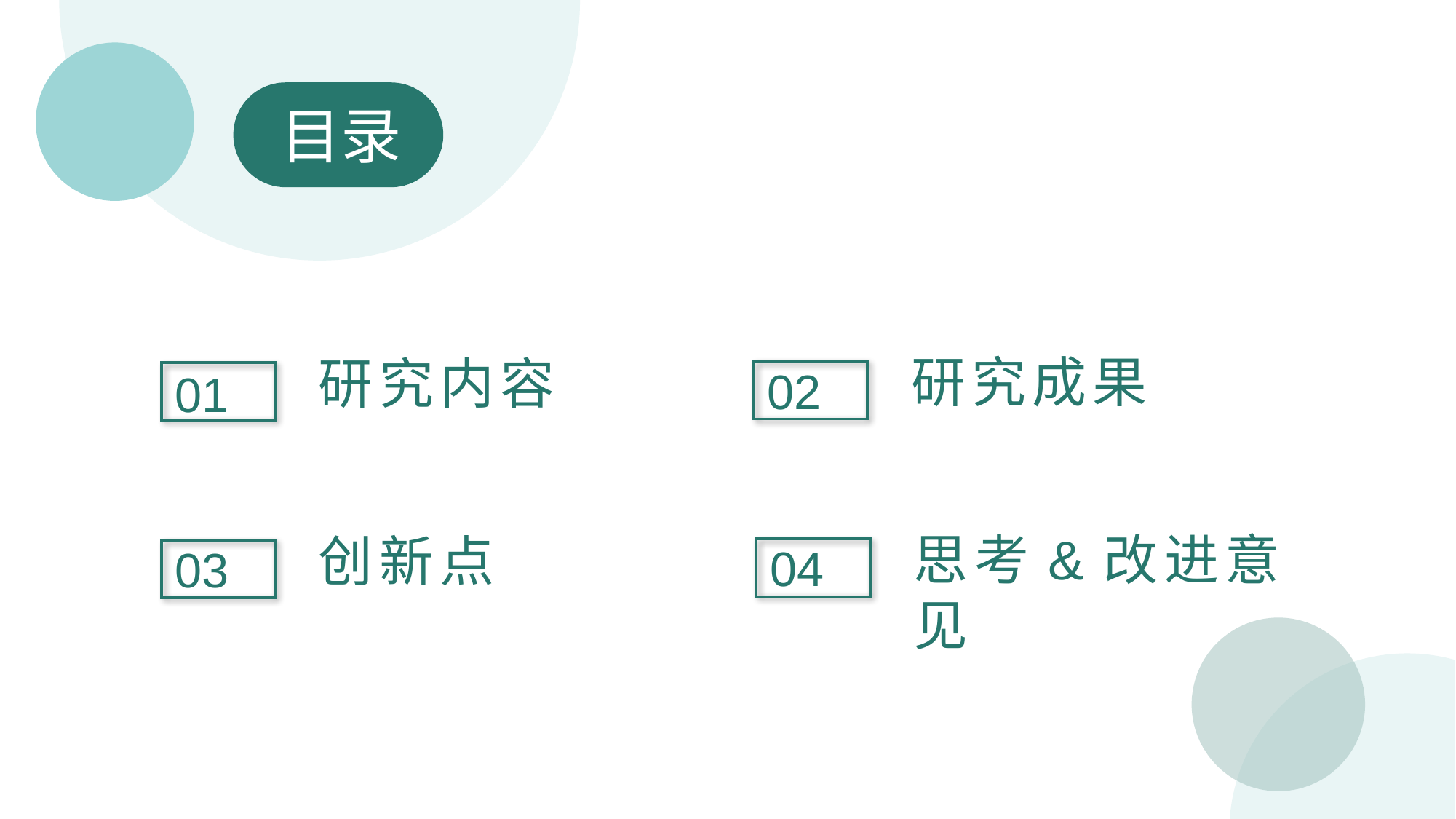

目录
研究成果
研究内容
02

01

思考&改进意见
创新点
04

03